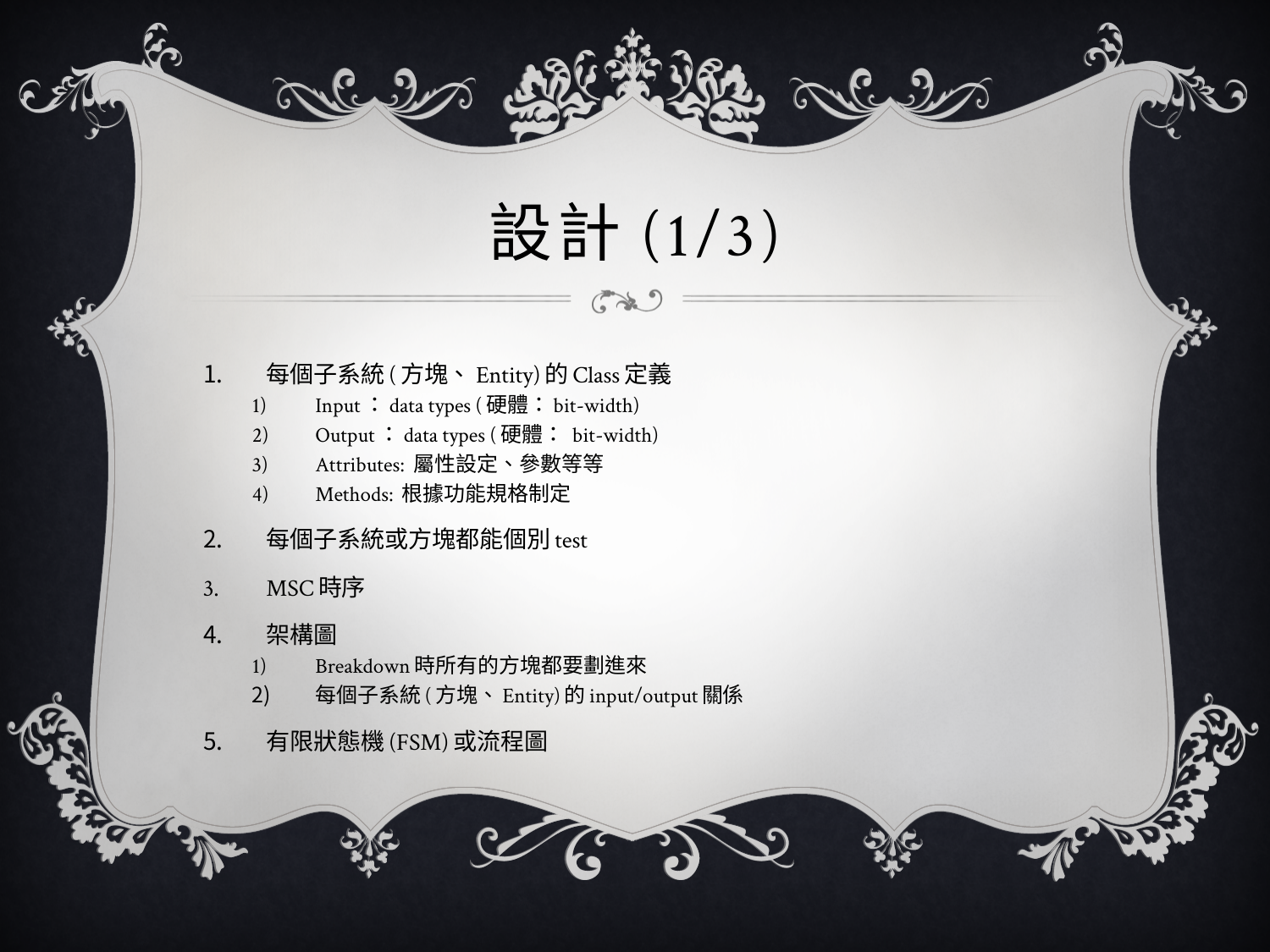

# 設計(1/3)
每個子系統(方塊、Entity)的Class定義
Input：data types (硬體：bit-width)
Output：data types (硬體： bit-width)
Attributes: 屬性設定、參數等等
Methods: 根據功能規格制定
每個子系統或方塊都能個別test
MSC時序
架構圖
Breakdown時所有的方塊都要劃進來
每個子系統(方塊、Entity)的input/output關係
有限狀態機(FSM)或流程圖